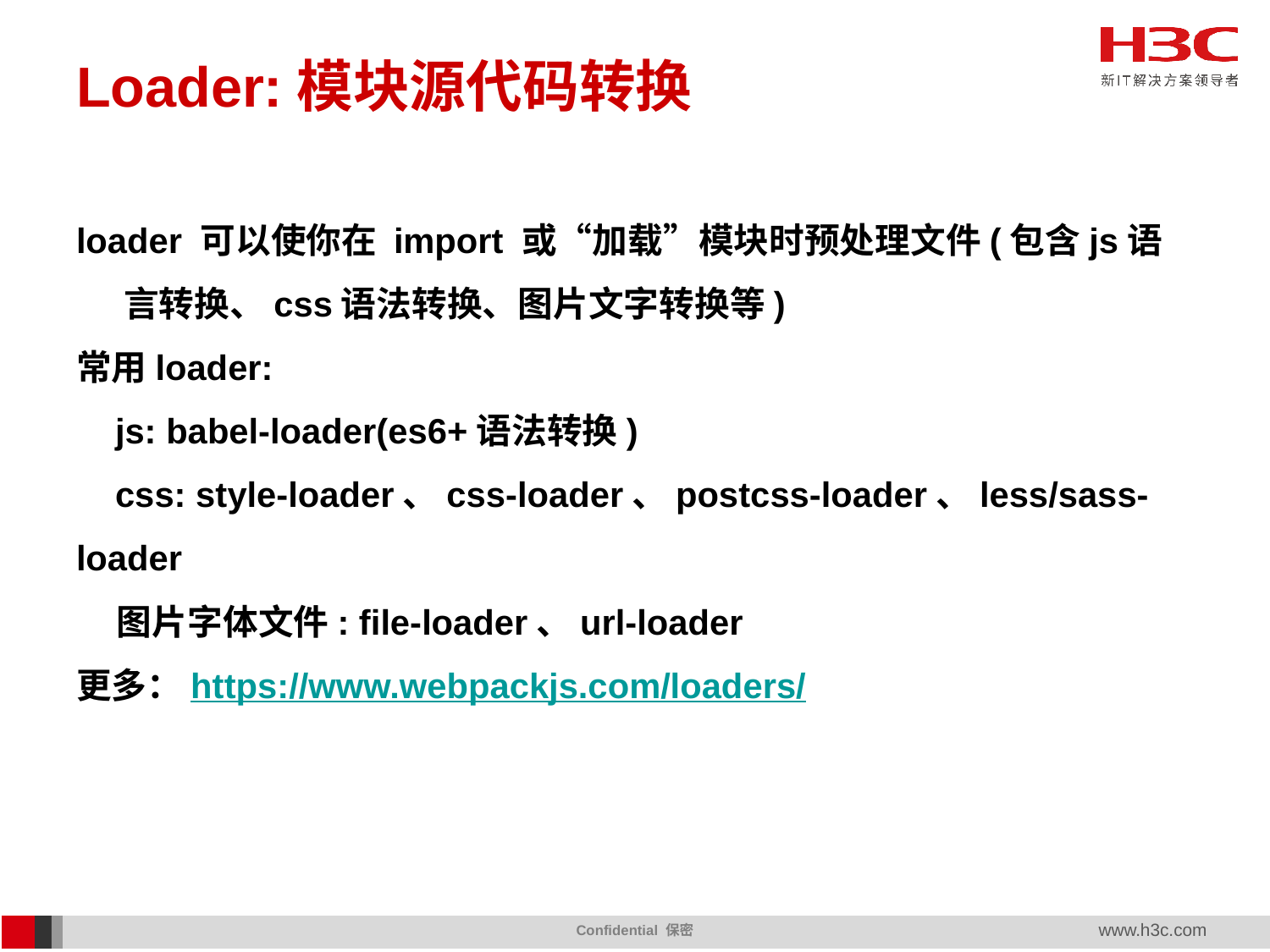

# Loader:模块源代码转换
loader 可以使你在 import 或“加载”模块时预处理文件(包含js语言转换、css语法转换、图片文字转换等)
常用loader:
    js: babel-loader(es6+语法转换)
    css: style-loader、css-loader、postcss-loader、less/sass-loader
    图片字体文件: file-loader、url-loader
更多：https://www.webpackjs.com/loaders/